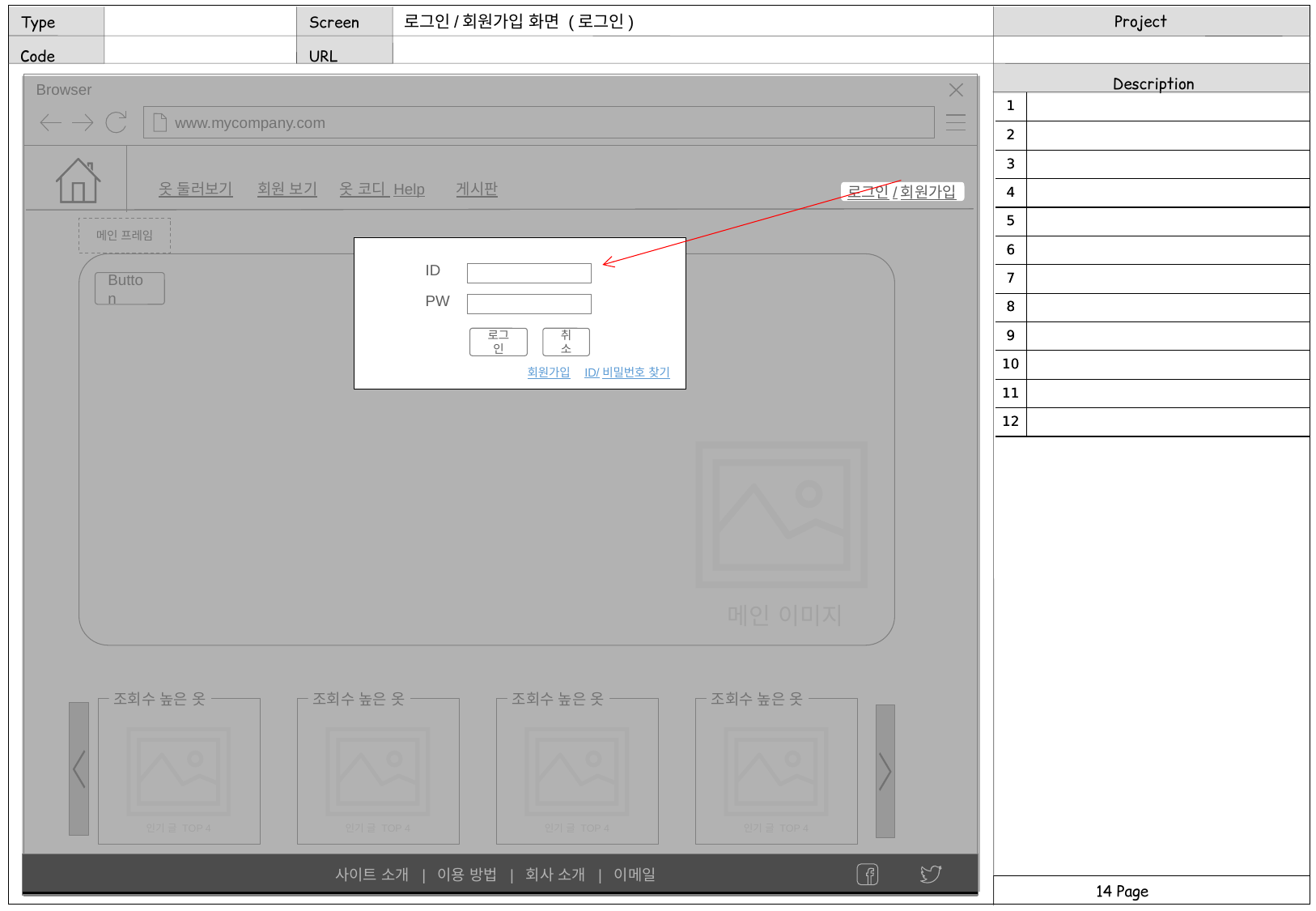

로그인/회원가입 화면 (로그인)

| 1 |  |
| --- | --- |
| 2 |  |
| 3 |  |
| 4 |  |
| 5 |  |
| 6 |  |
| 7 |  |
| 8 |  |
| 9 |  |
| 10 |  |
| 11 |  |
| 12 |  |

로그인/회원가입
로그인/회원가입

메인 프레임

| ID |  |
| --- | --- |
| PW |  |

Button

로그인
취소
회원가입
ID/비밀번호 찾기

메인 이미지
조회수 높은 옷

조회수 높은 옷

조회수 높은 옷

조회수 높은 옷

인기 글 TOP 4
인기 글 TOP 4
인기 글 TOP 4
인기 글 TOP 4
사이트 소개  |  이용 방법  |  회사 소개  |  이메일